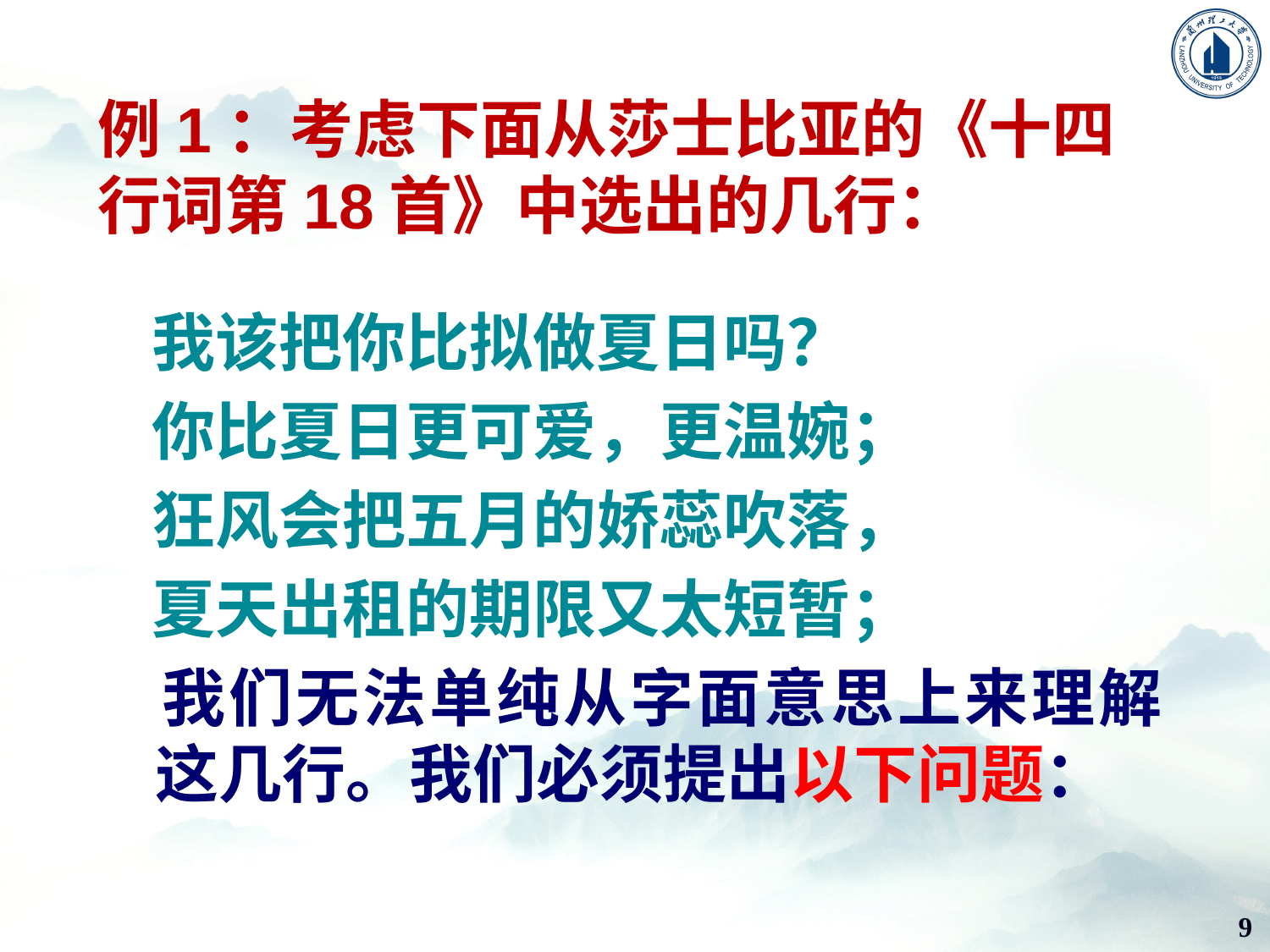

# 例1：考虑下面从莎士比亚的《十四行词第18首》中选出的几行：
  我该把你比拟做夏日吗？
  你比夏日更可爱，更温婉；
  狂风会把五月的娇蕊吹落，
  夏天出租的期限又太短暂；
  我们无法单纯从字面意思上来理解这几行。我们必须提出以下问题：
9